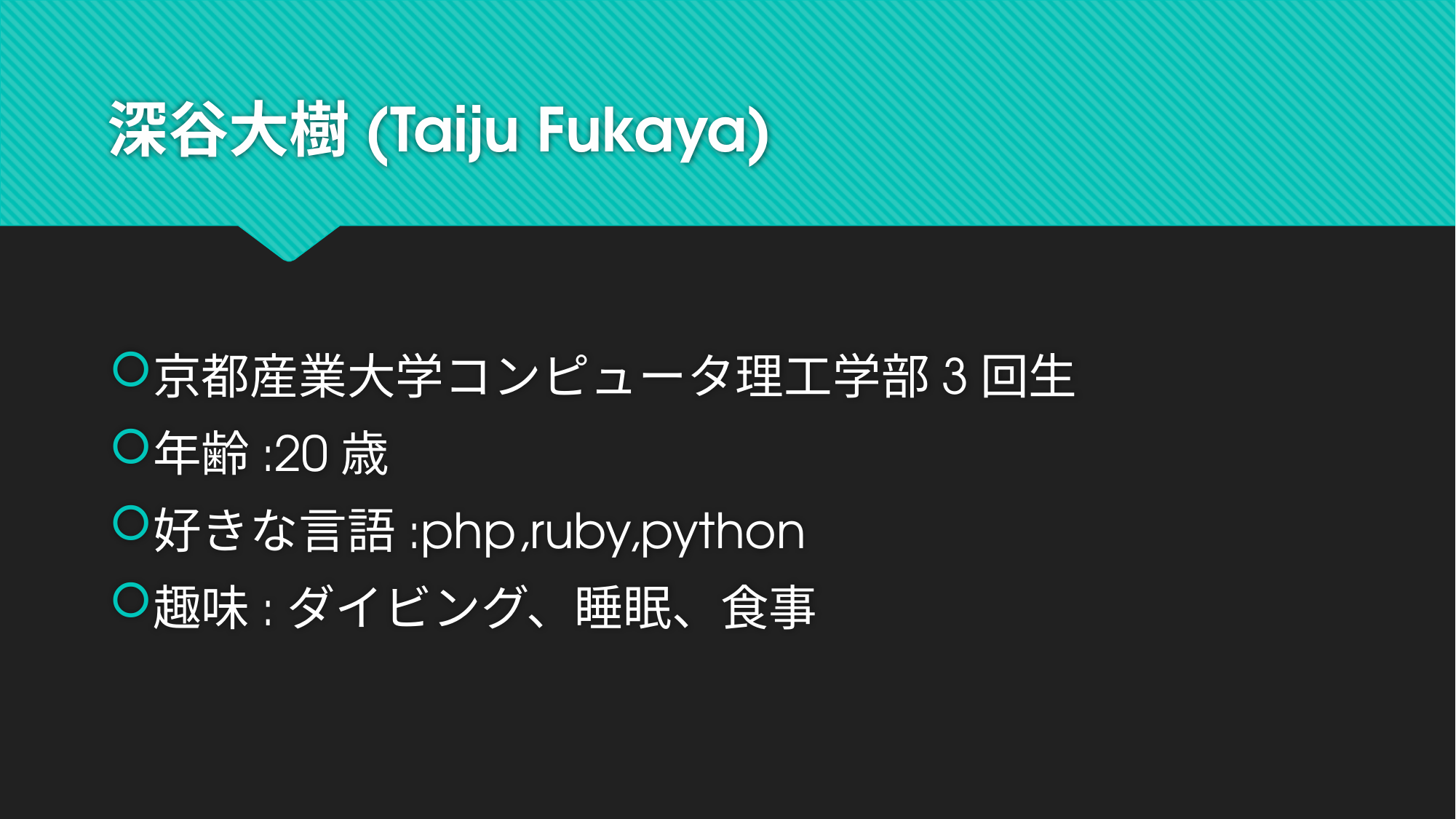

# 深谷大樹(Taiju Fukaya)
京都産業大学コンピュータ理工学部3回生
年齢:20歳
好きな言語:php,ruby,python
趣味:ダイビング、睡眠、食事